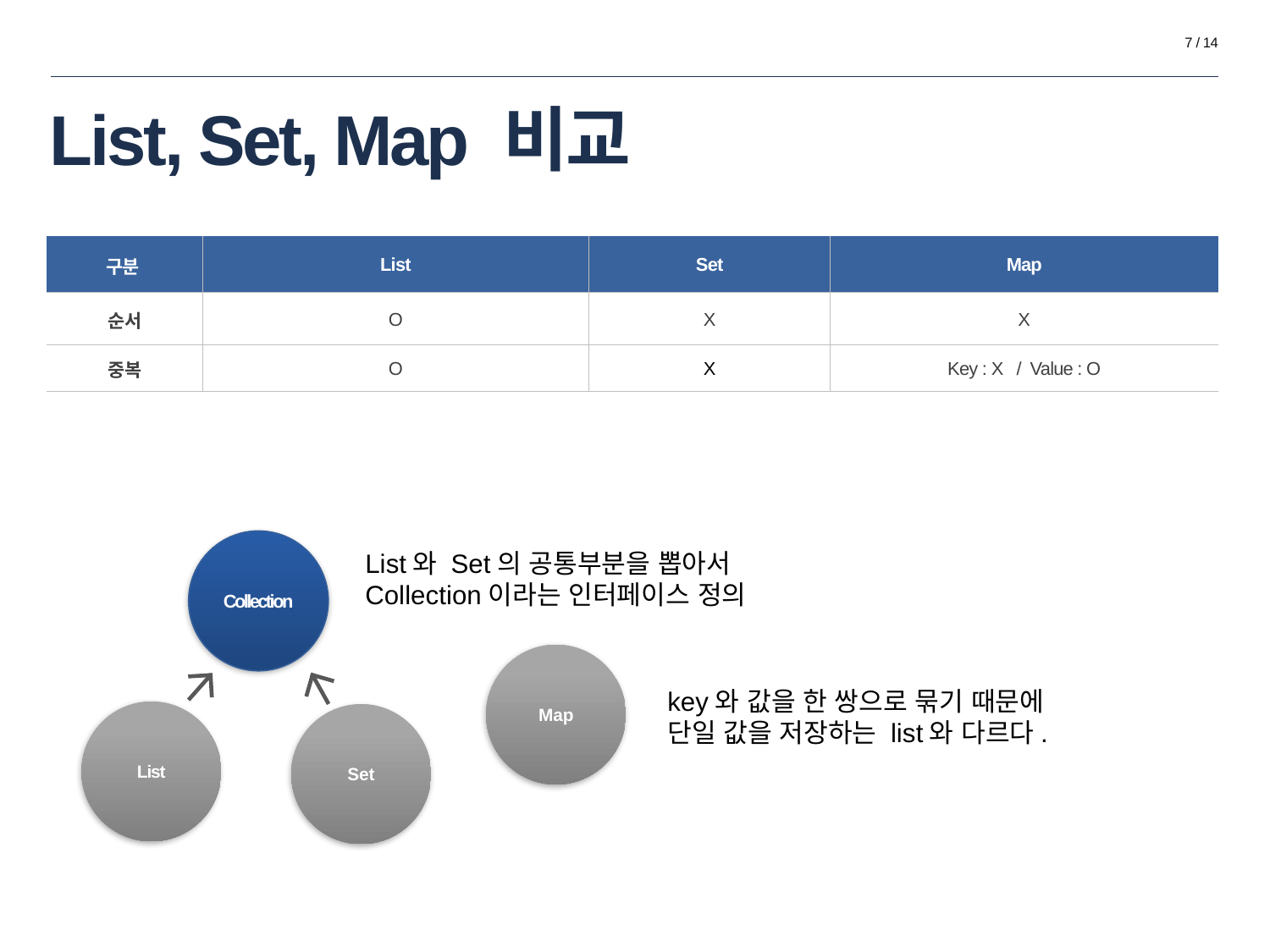

7 / 14
# List, Set, Map 비교
| 구분 | List | Set | Map |
| --- | --- | --- | --- |
| 순서 | O | X | X |
| 중복 | O | X | Key : X / Value : O |
Collection
Map
List
Set
List와 Set의 공통부분을 뽑아서
Collection이라는 인터페이스 정의
key와 값을 한 쌍으로 묶기 때문에
단일 값을 저장하는 list와 다르다.